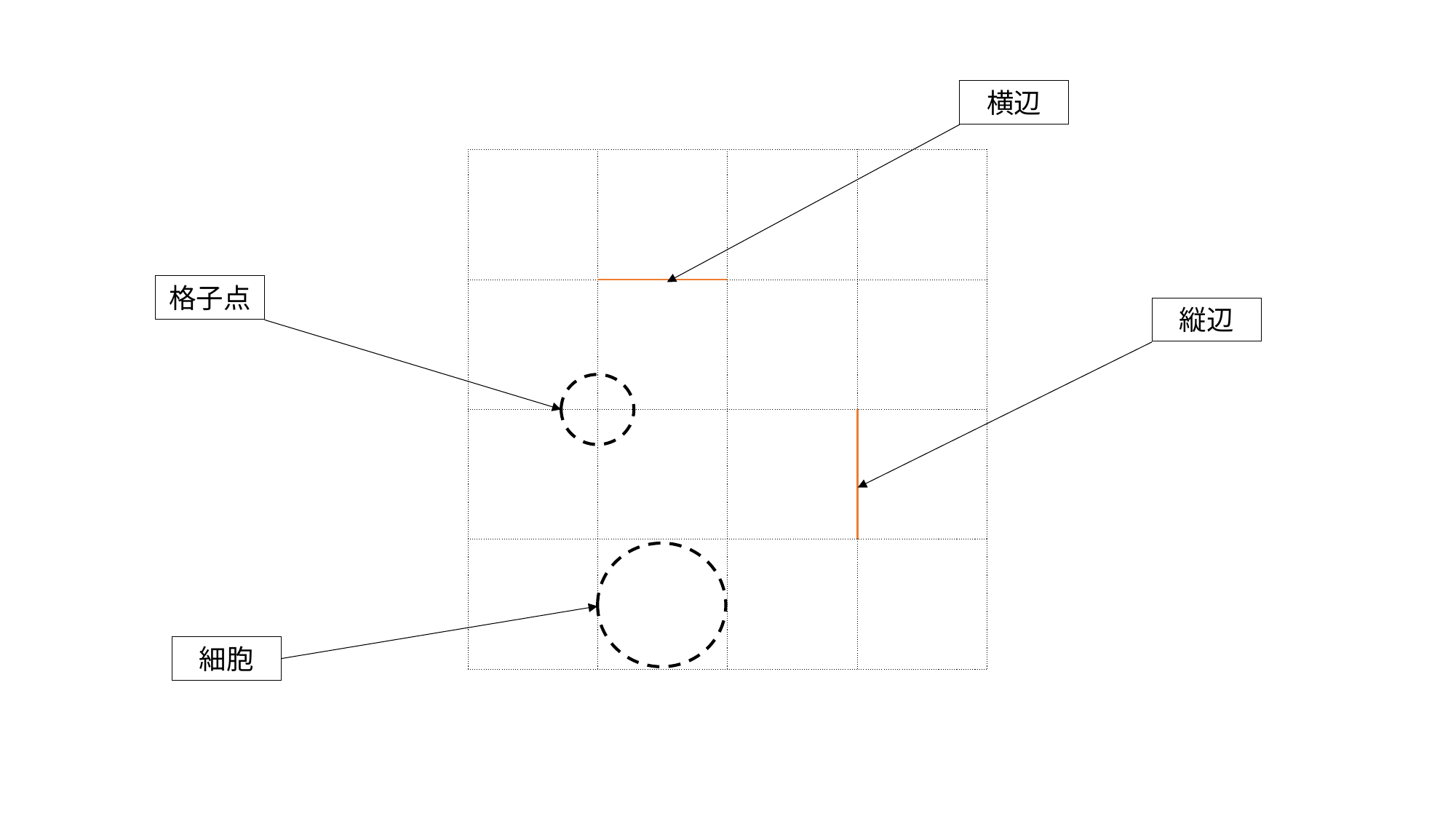

横辺
|  |  |  |  |
| --- | --- | --- | --- |
|  |  |  |  |
|  |  |  |  |
|  |  |  |  |
格子点
縦辺

細胞